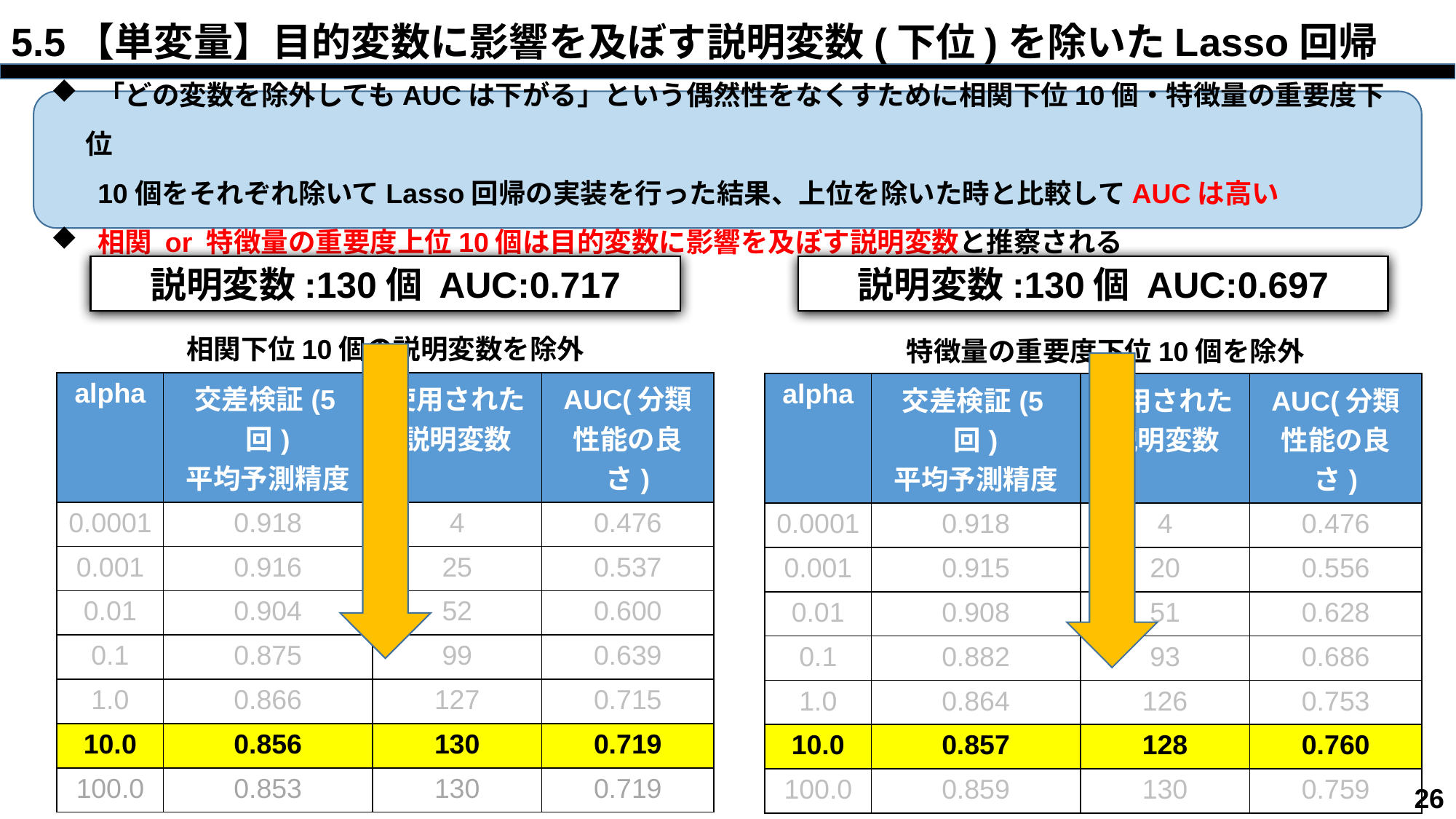

# 5.5【単変量】目的変数に影響を及ぼす説明変数(下位)を除いたLasso回帰
 「どの変数を除外してもAUCは下がる」という偶然性をなくすために相関下位10個・特徴量の重要度下位
 10個をそれぞれ除いてLasso回帰の実装を行った結果、上位を除いた時と比較してAUCは高い
 相関 or 特徴量の重要度上位10個は目的変数に影響を及ぼす説明変数と推察される

説明変数:130個 AUC:0.717
説明変数:130個 AUC:0.697
相関下位10個の説明変数を除外
特徴量の重要度下位10個を除外

| alpha | 交差検証(5回) 平均予測精度 | 使用された 説明変数 | AUC(分類性能の良さ) |
| --- | --- | --- | --- |
| 0.0001 | 0.918 | 4 | 0.476 |
| 0.001 | 0.916 | 25 | 0.537 |
| 0.01 | 0.904 | 52 | 0.600 |
| 0.1 | 0.875 | 99 | 0.639 |
| 1.0 | 0.866 | 127 | 0.715 |
| 10.0 | 0.856 | 130 | 0.719 |
| 100.0 | 0.853 | 130 | 0.719 |
| alpha | 交差検証(5回) 平均予測精度 | 使用された 説明変数 | AUC(分類性能の良さ) |
| --- | --- | --- | --- |
| 0.0001 | 0.918 | 4 | 0.476 |
| 0.001 | 0.915 | 20 | 0.556 |
| 0.01 | 0.908 | 51 | 0.628 |
| 0.1 | 0.882 | 93 | 0.686 |
| 1.0 | 0.864 | 126 | 0.753 |
| 10.0 | 0.857 | 128 | 0.760 |
| 100.0 | 0.859 | 130 | 0.759 |
26